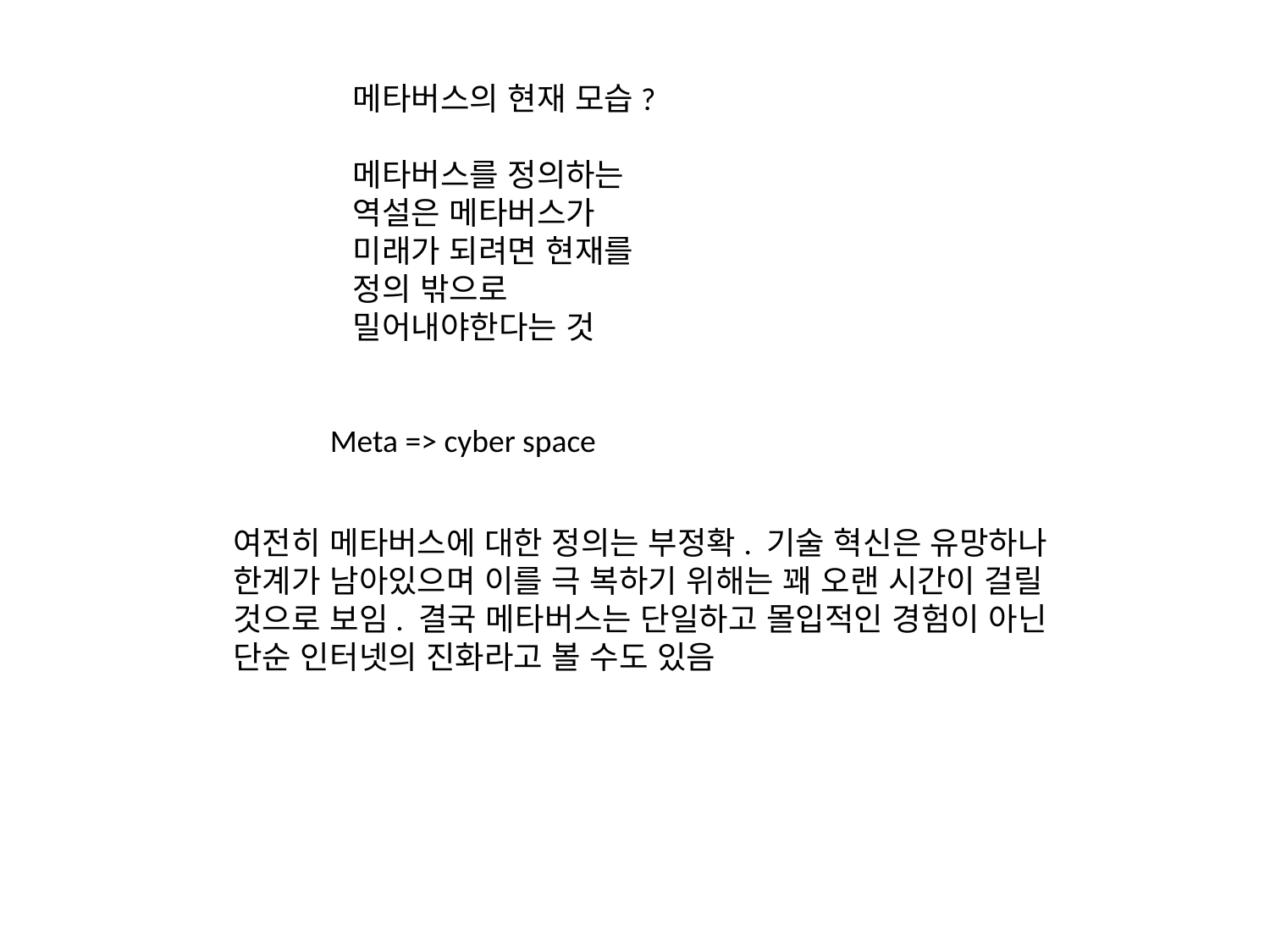

메타버스의 현재 모습?

메타버스를 정의하는 역설은 메타버스가 미래가 되려면 현재를 정의 밖으로 밀어내야한다는 것

Meta => cyber space
여전히 메타버스에 대한 정의는 부정확. 기술 혁신은 유망하나 한계가 남아있으며 이를 극 복하기 위해는 꽤 오랜 시간이 걸릴 것으로 보임. 결국 메타버스는 단일하고 몰입적인 경험이 아닌 단순 인터넷의 진화라고 볼 수도 있음